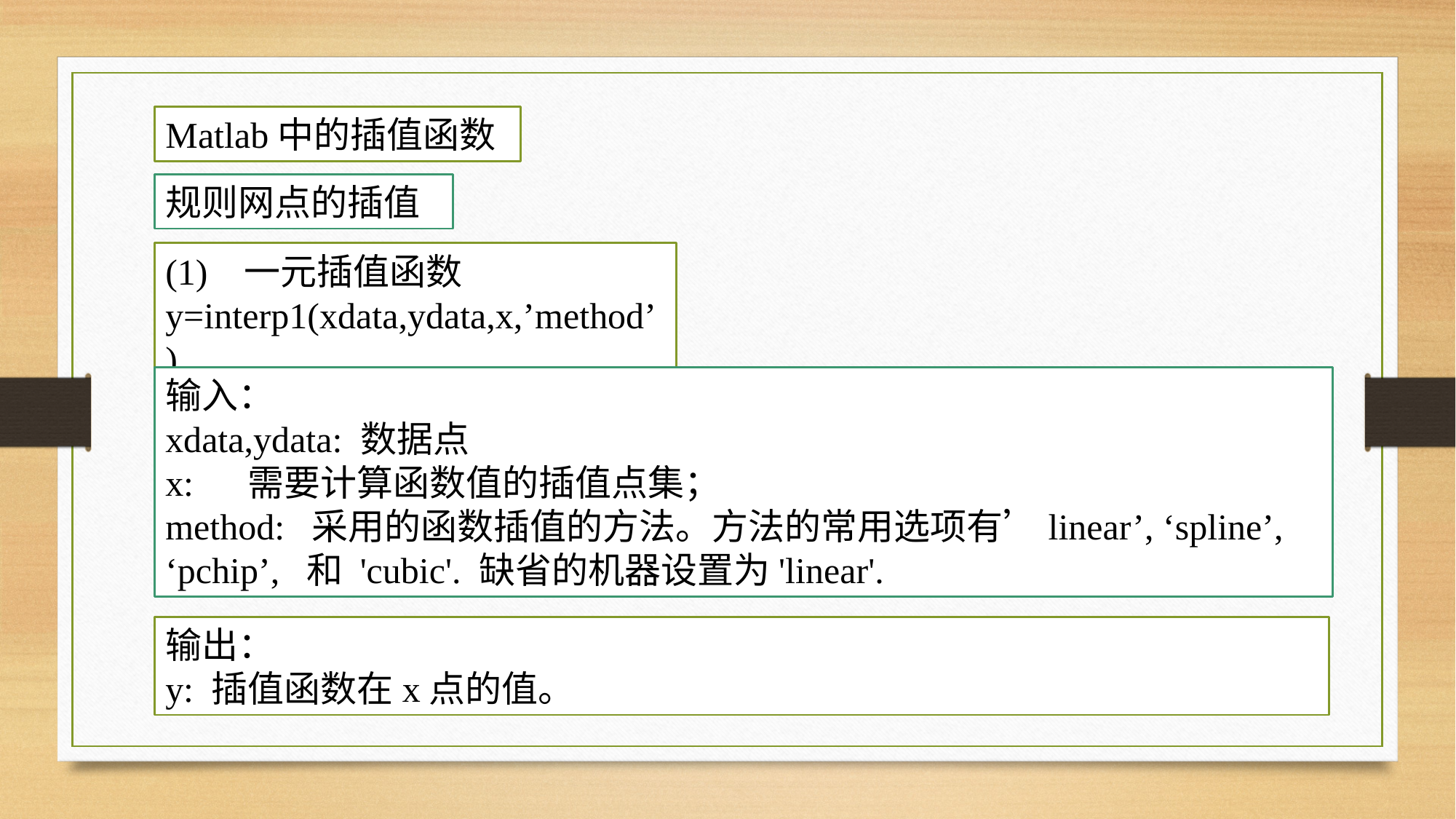

Matlab中的插值函数
规则网点的插值
(1)   一元插值函数          y=interp1(xdata,ydata,x,’method’)
输入：
xdata,ydata: 数据点
x:     需要计算函数值的插值点集；
method:  采用的函数插值的方法。方法的常用选项有’linear’, ‘spline’, ‘pchip’,  和 'cubic'. 缺省的机器设置为'linear'.
输出：
y: 插值函数在x点的值。